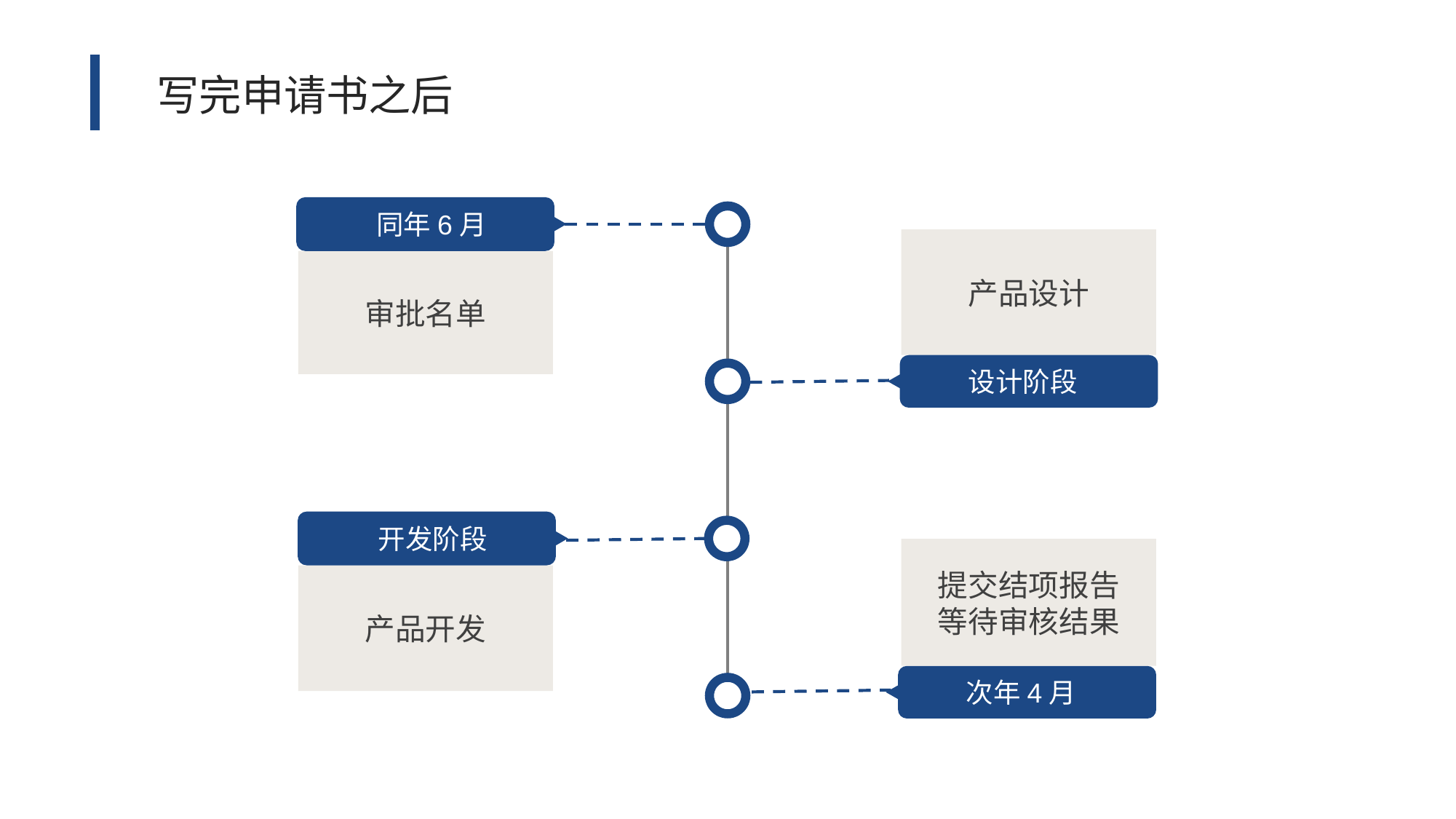

写完申请书之后
同年6月

产品设计
审批名单
设计阶段

开发阶段

提交结项报告
等待审核结果
产品开发
次年4月